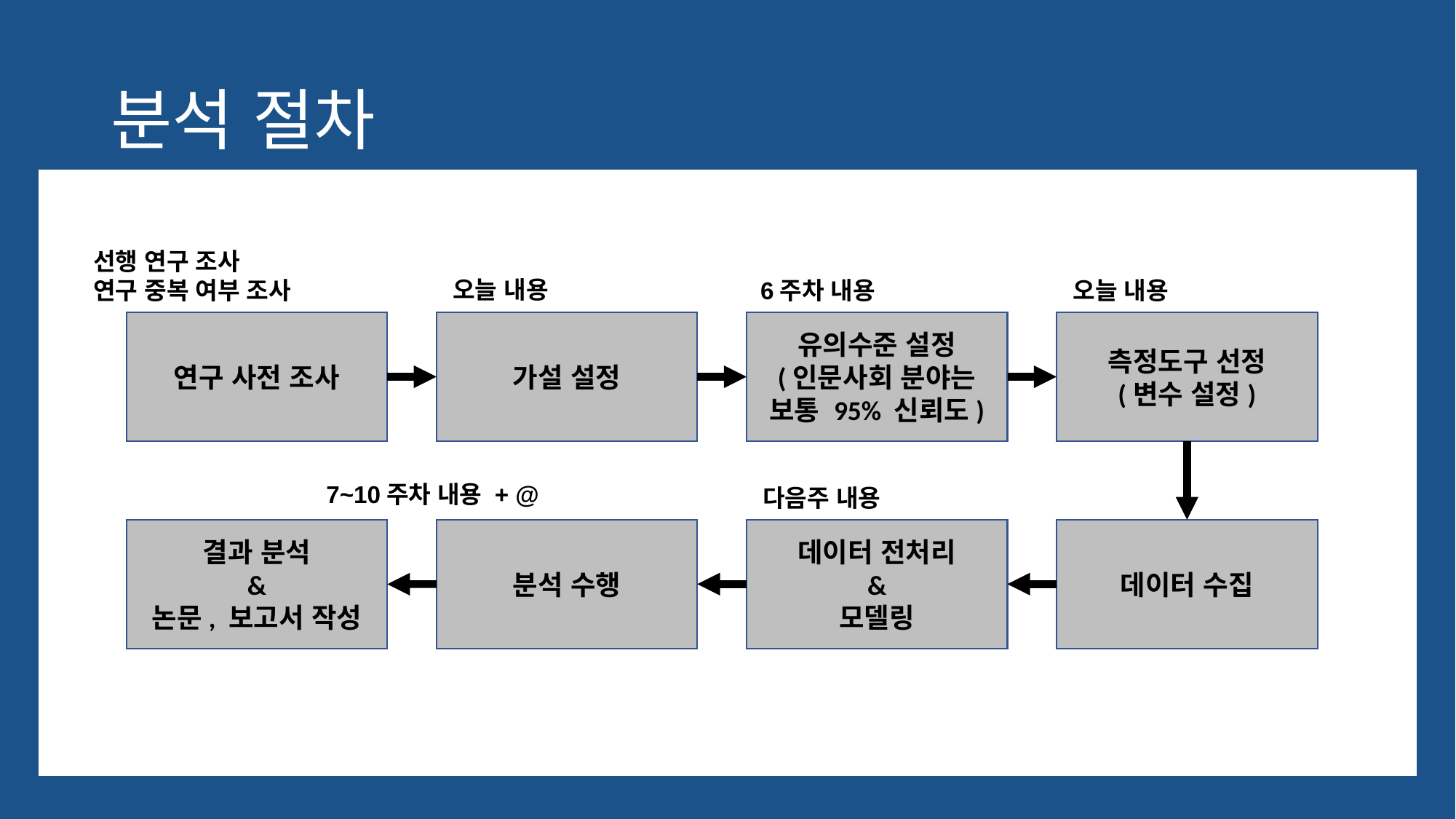

# 분석 절차

선행 연구 조사
연구 중복 여부 조사
오늘 내용
오늘 내용
6주차 내용
측정도구 선정
(변수 설정)
유의수준 설정
(인문사회 분야는 보통 95% 신뢰도)
가설 설정
연구 사전 조사
7~10주차 내용 + @
다음주 내용
분석 수행
데이터 전처리
&
모델링
데이터 수집
결과 분석
&
논문, 보고서 작성